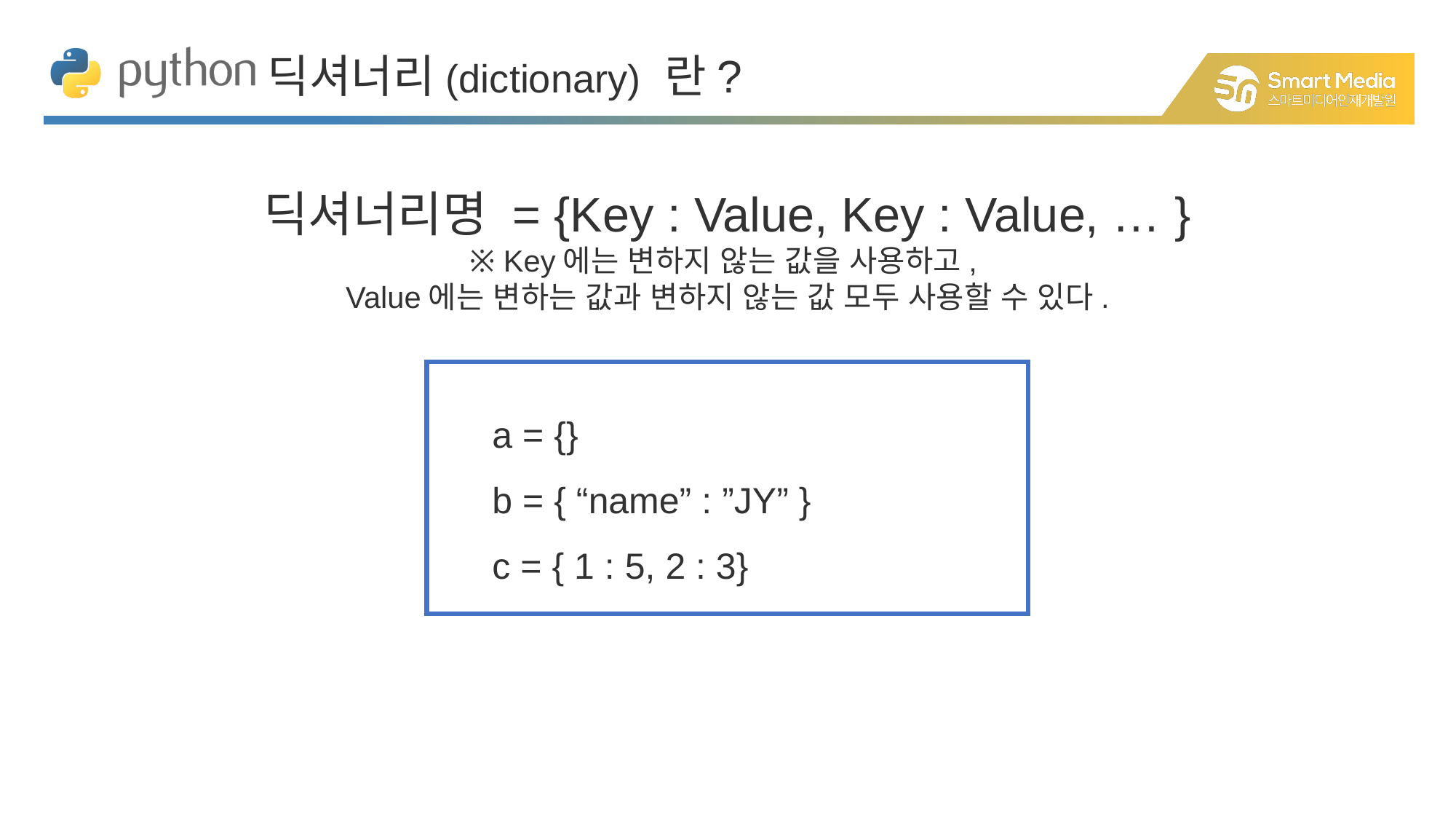

딕셔너리(dictionary) 란?
딕셔너리명 = {Key : Value, Key : Value, … }
※ Key에는 변하지 않는 값을 사용하고,
Value에는 변하는 값과 변하지 않는 값 모두 사용할 수 있다.
a = {}
b = { “name” : ”JY” }
c = { 1 : 5, 2 : 3}